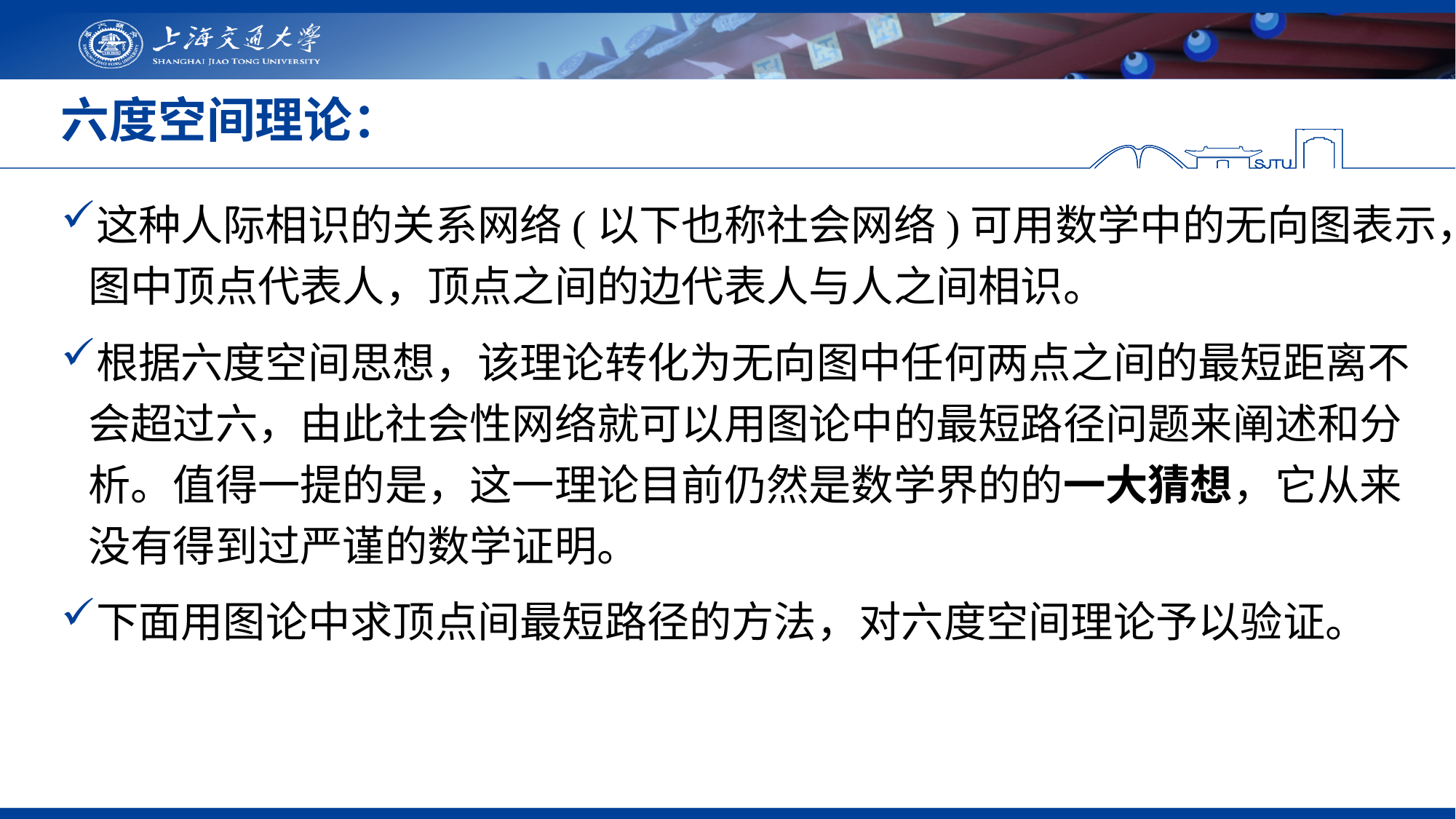

# 六度空间理论：
这种人际相识的关系网络(以下也称社会网络)可用数学中的无向图表示，图中顶点代表人，顶点之间的边代表人与人之间相识。
根据六度空间思想，该理论转化为无向图中任何两点之间的最短距离不会超过六，由此社会性网络就可以用图论中的最短路径问题来阐述和分析。值得一提的是，这一理论目前仍然是数学界的的一大猜想，它从来没有得到过严谨的数学证明。
下面用图论中求顶点间最短路径的方法，对六度空间理论予以验证。